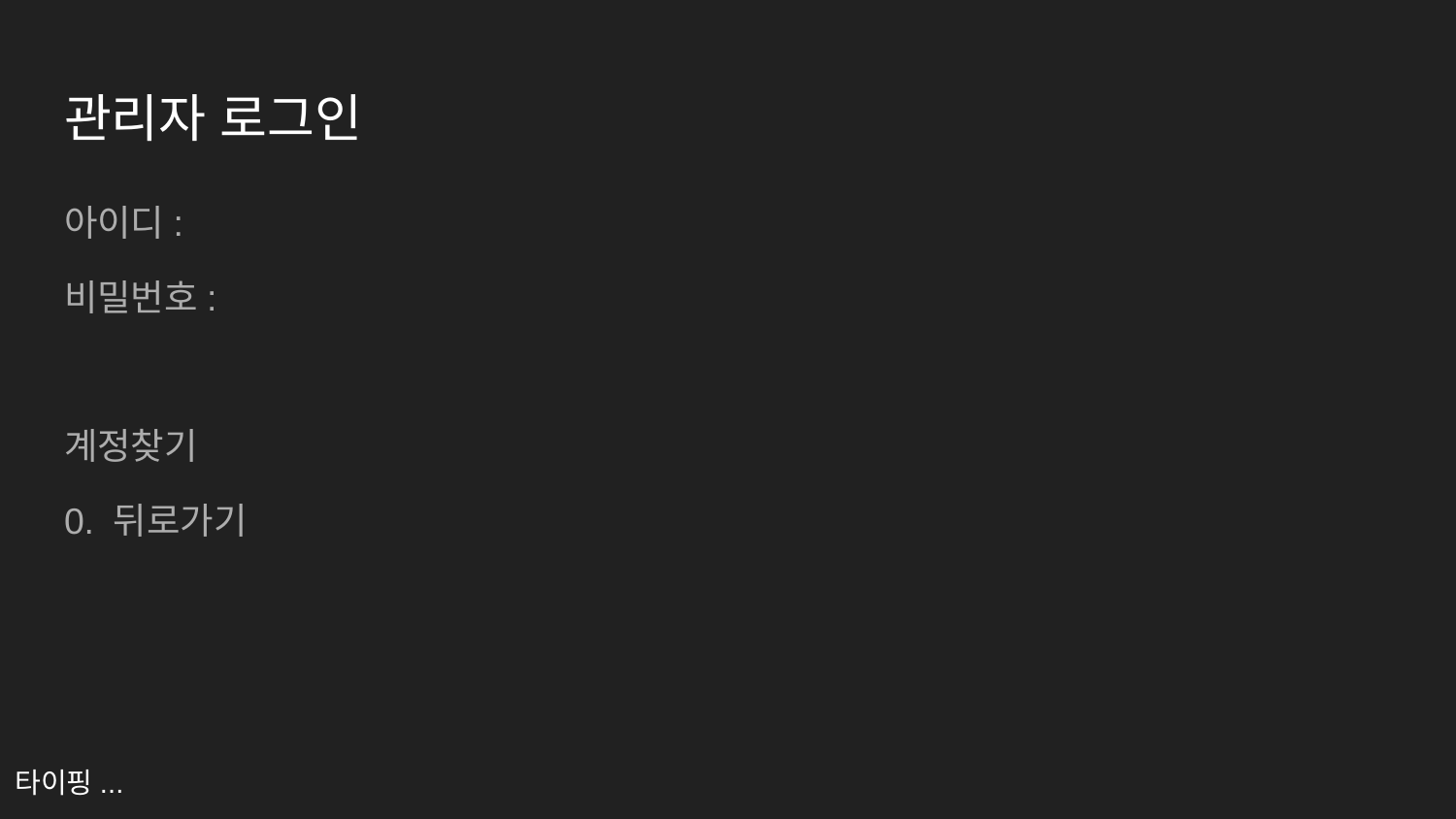

# 관리자 로그인
아이디:
비밀번호:

계정찾기
0. 뒤로가기
타이핑...